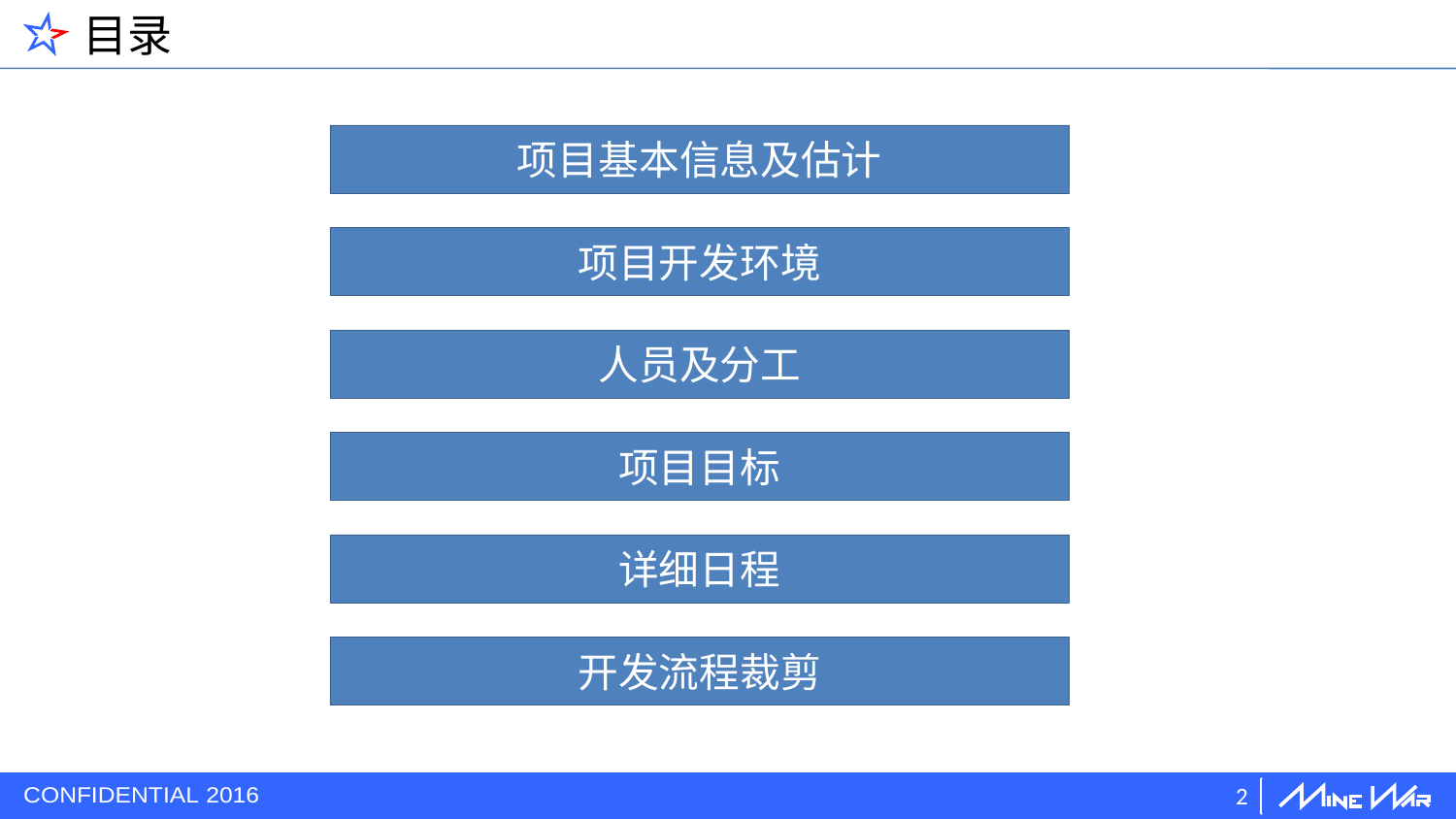

# 目录
项目基本信息及估计
项目开发环境
人员及分工
项目目标
详细日程
开发流程裁剪
2